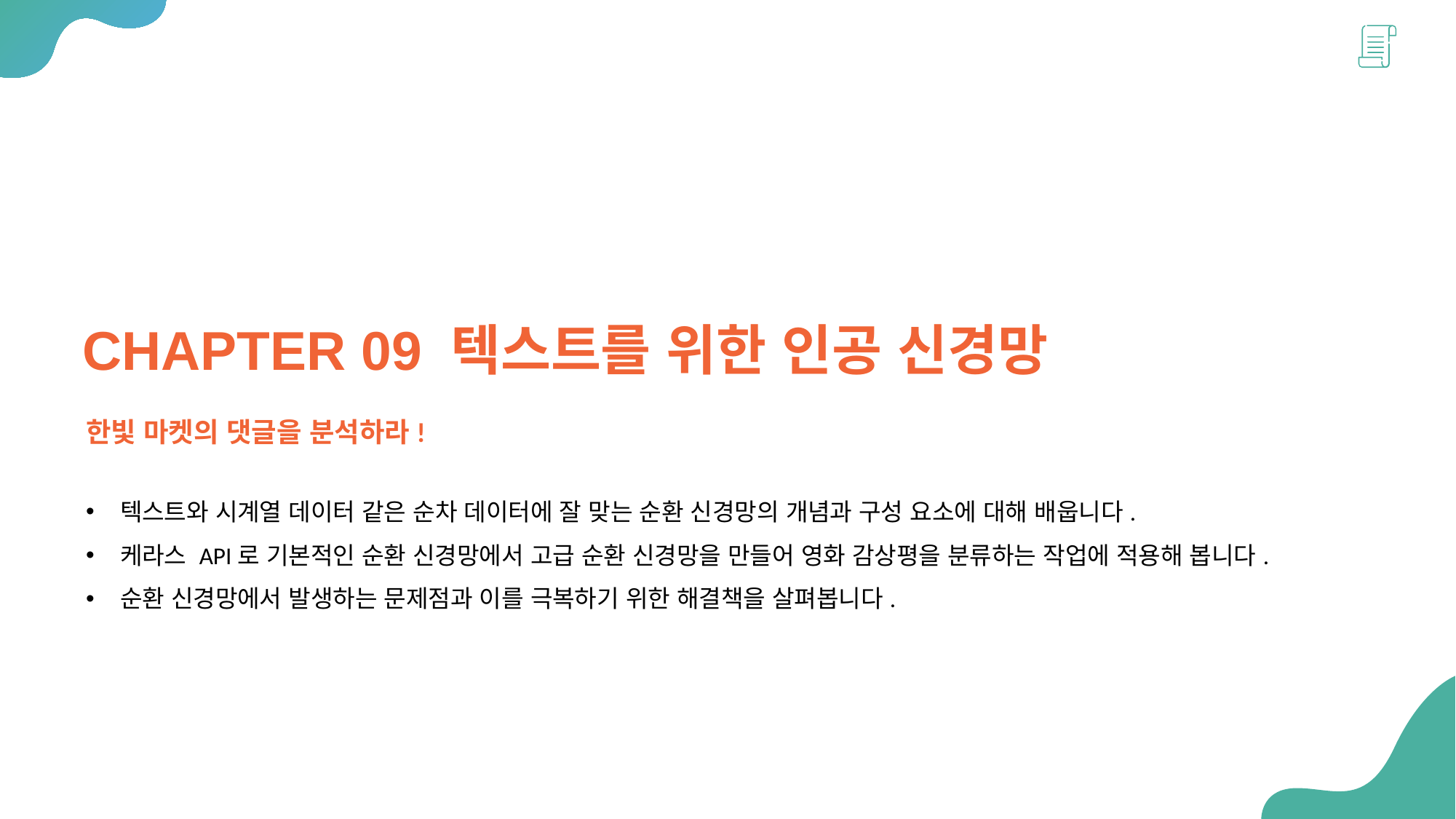

CHAPTER 09 텍스트를 위한 인공 신경망
한빛 마켓의 댓글을 분석하라!
텍스트와 시계열 데이터 같은 순차 데이터에 잘 맞는 순환 신경망의 개념과 구성 요소에 대해 배웁니다.
케라스 API로 기본적인 순환 신경망에서 고급 순환 신경망을 만들어 영화 감상평을 분류하는 작업에 적용해 봅니다.
순환 신경망에서 발생하는 문제점과 이를 극복하기 위한 해결책을 살펴봅니다.